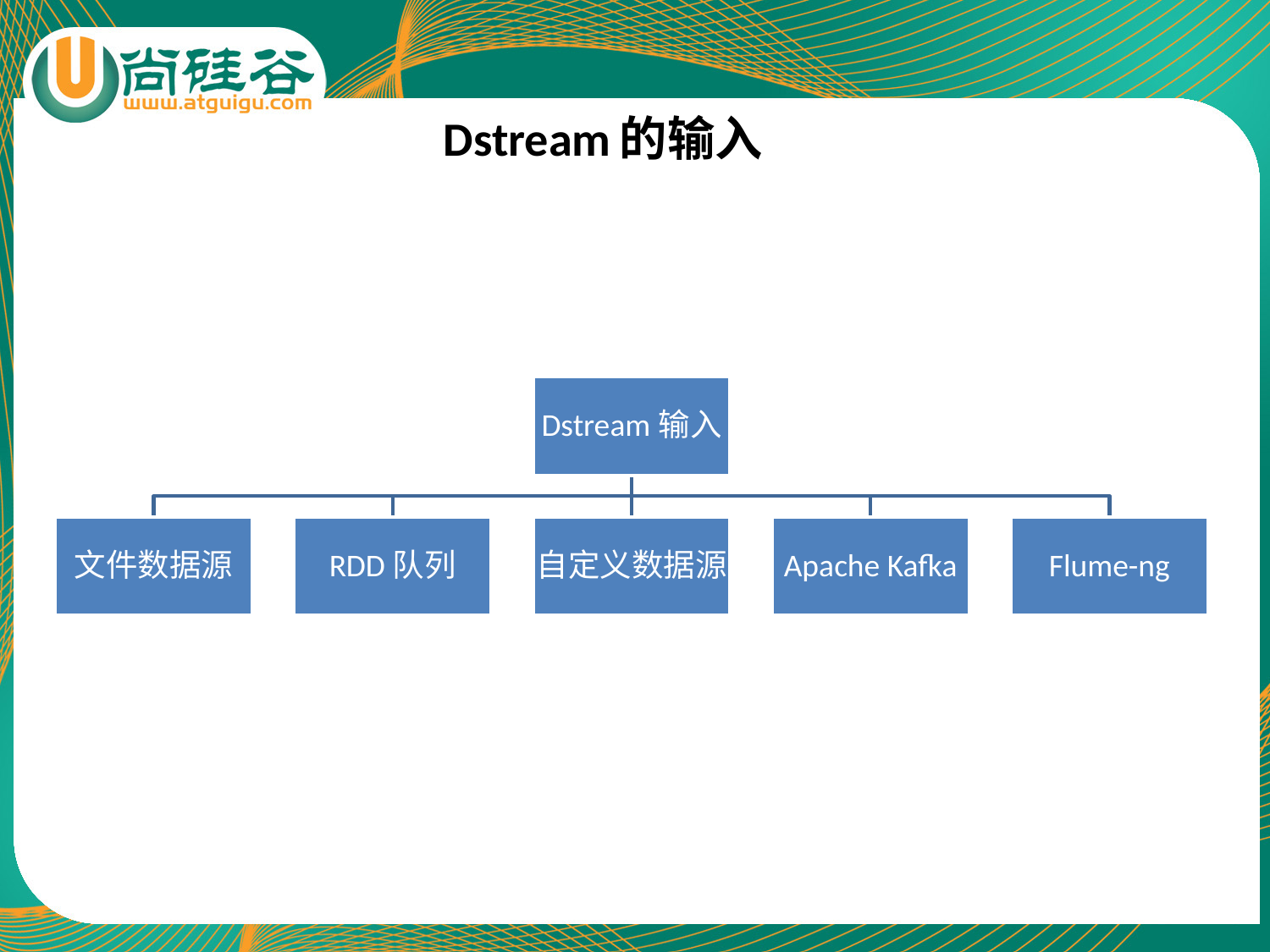

# Dstream的输入
Dstream输入
文件数据源
RDD队列
自定义数据源
Apache Kafka
Flume-ng